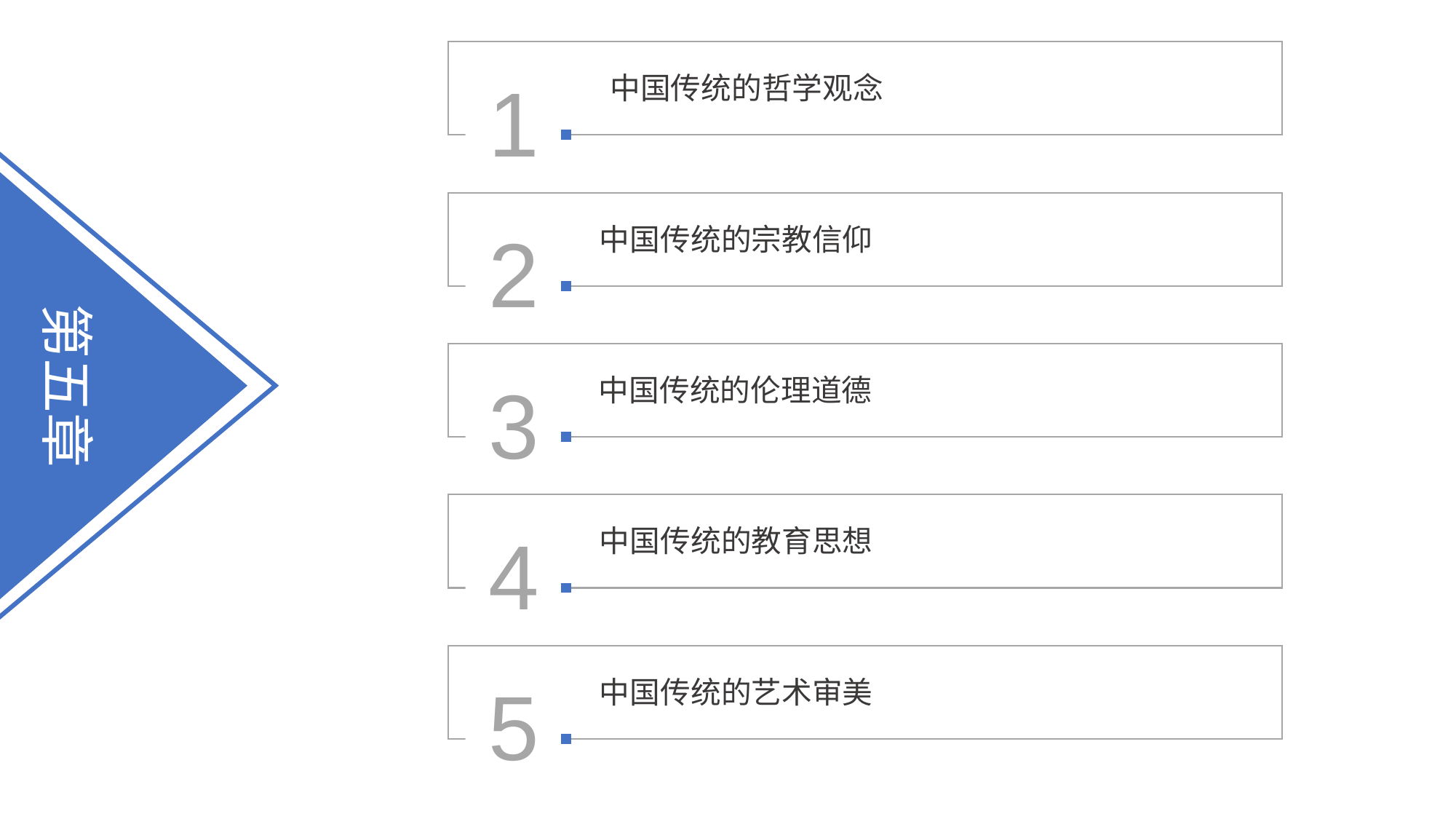

1

 中国传统的哲学观念

2

中国传统的宗教信仰

第五章

3

中国传统的伦理道德

4

中国传统的教育思想

5

中国传统的艺术审美